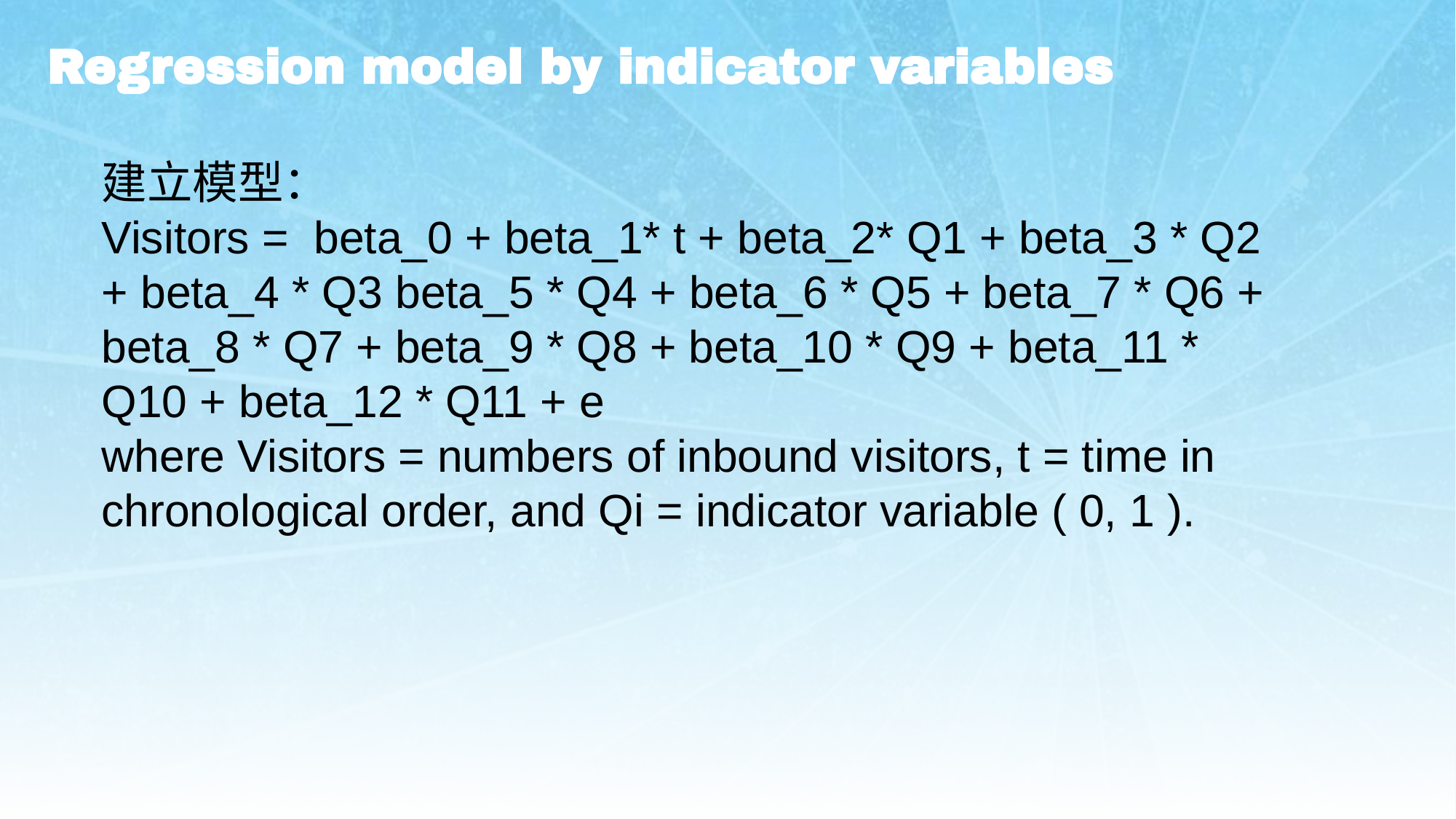

# Regression model by indicator variables
建立模型：
Visitors =  beta_0 + beta_1* t + beta_2* Q1 + beta_3 * Q2 + beta_4 * Q3 beta_5 * Q4 + beta_6 * Q5 + beta_7 * Q6 + beta_8 * Q7 + beta_9 * Q8 + beta_10 * Q9 + beta_11 * Q10 + beta_12 * Q11 + e
where Visitors = numbers of inbound visitors, t = time in chronological order, and Qi = indicator variable ( 0, 1 ).